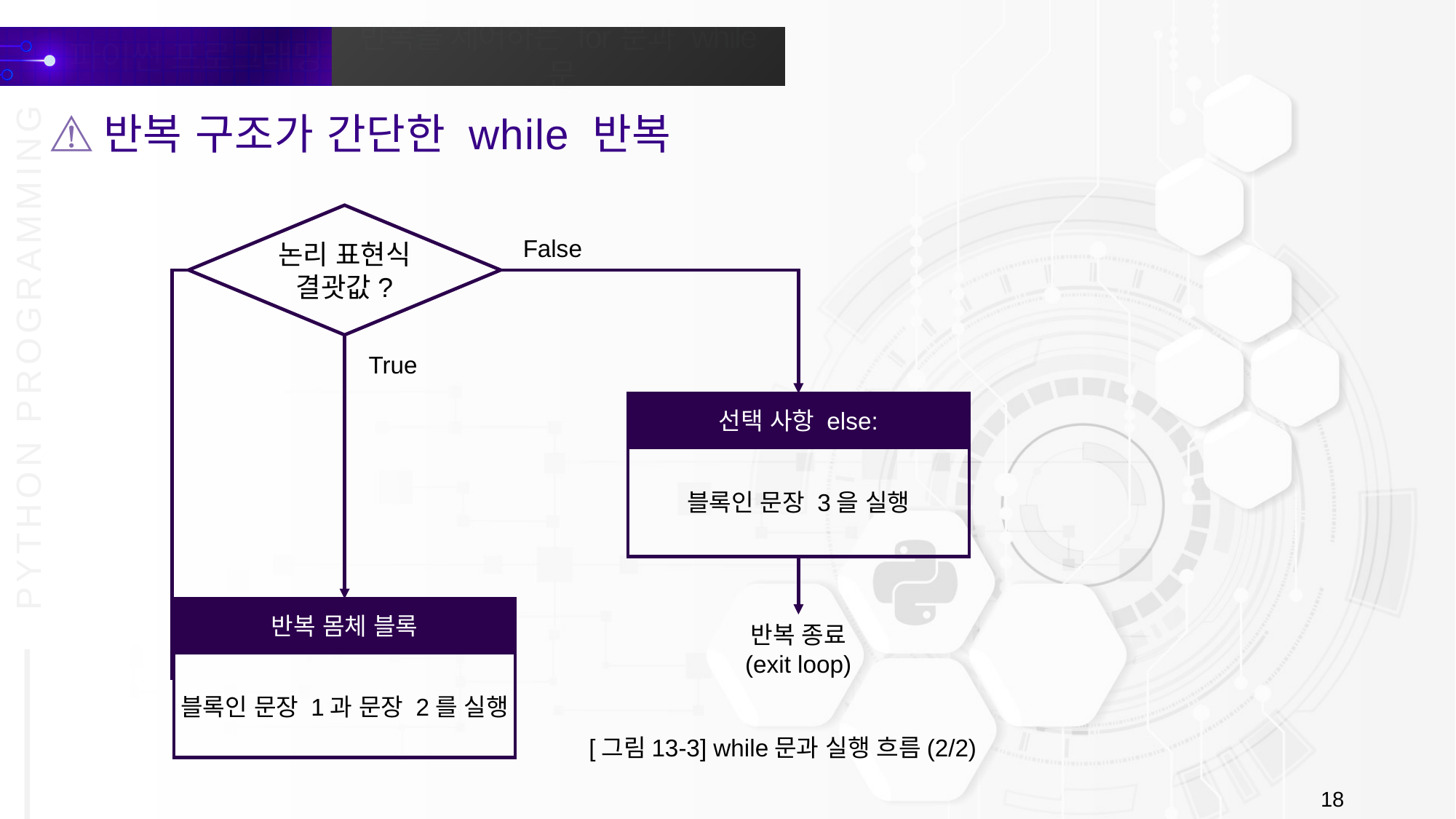

반복 구조가 간단한 while 반복
논리 표현식
결괏값?
False
True
선택 사항 else:

블록인 문장 3을 실행

반복 몸체 블록
반복 종료
(exit loop)
블록인 문장 1과 문장 2를 실행
[그림13-3] while문과 실행 흐름(2/2)
18